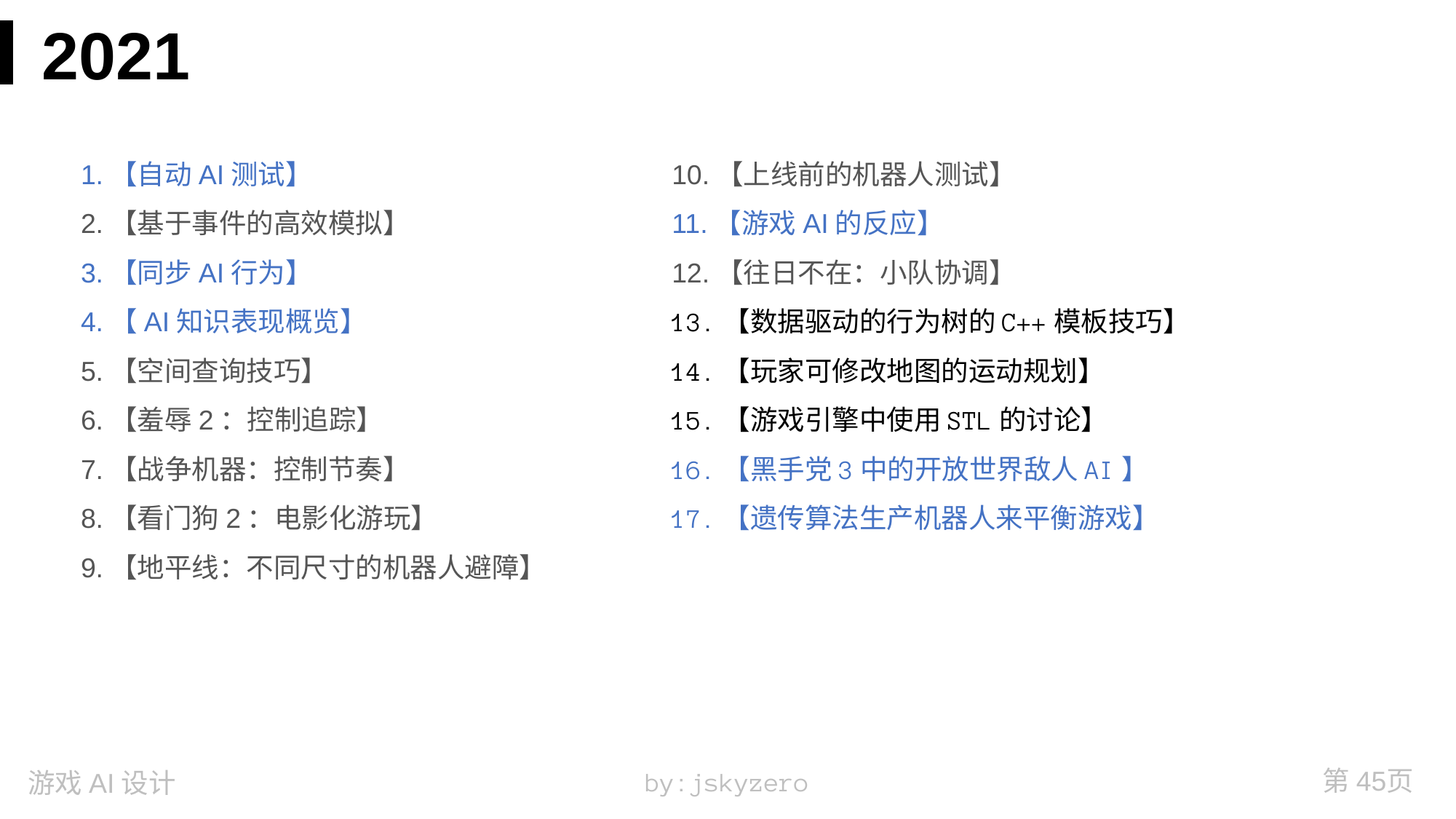

# 2021
1.【自动AI测试】
2.【基于事件的高效模拟】
3.【同步AI行为】
4.【AI知识表现概览】
5.【空间查询技巧】
6.【羞辱2：控制追踪】
7.【战争机器：控制节奏】
8.【看门狗2：电影化游玩】
9.【地平线：不同尺寸的机器人避障】
10.【上线前的机器人测试】
11.【游戏AI的反应】
12.【往日不在：小队协调】
13.【数据驱动的行为树的C++模板技巧】
14.【玩家可修改地图的运动规划】
15.【游戏引擎中使用STL的讨论】
16.【黑手党3中的开放世界敌人AI】
17.【遗传算法生产机器人来平衡游戏】